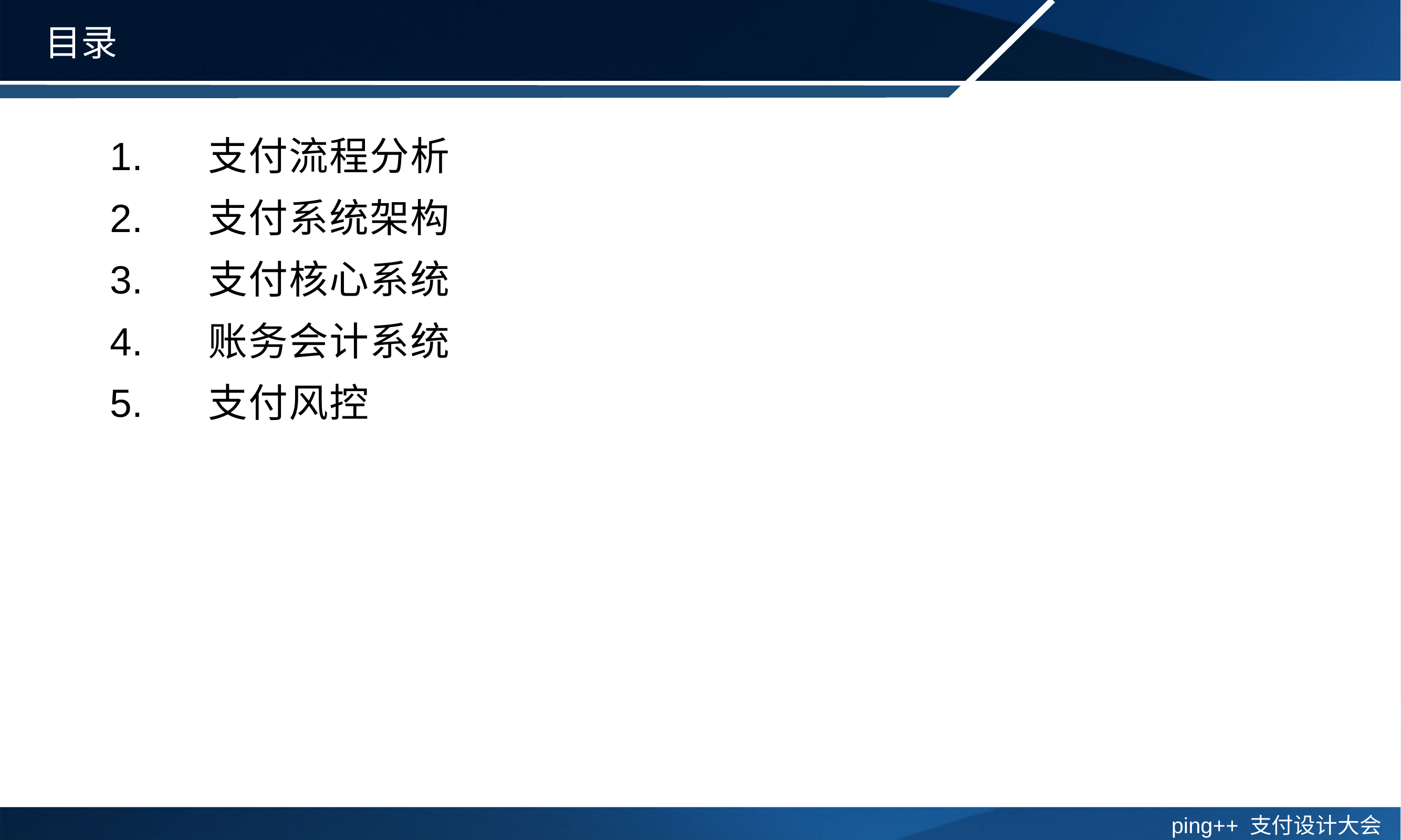

# 目录
 支付流程分析
 支付系统架构
 支付核心系统
 账务会计系统
 支付风控